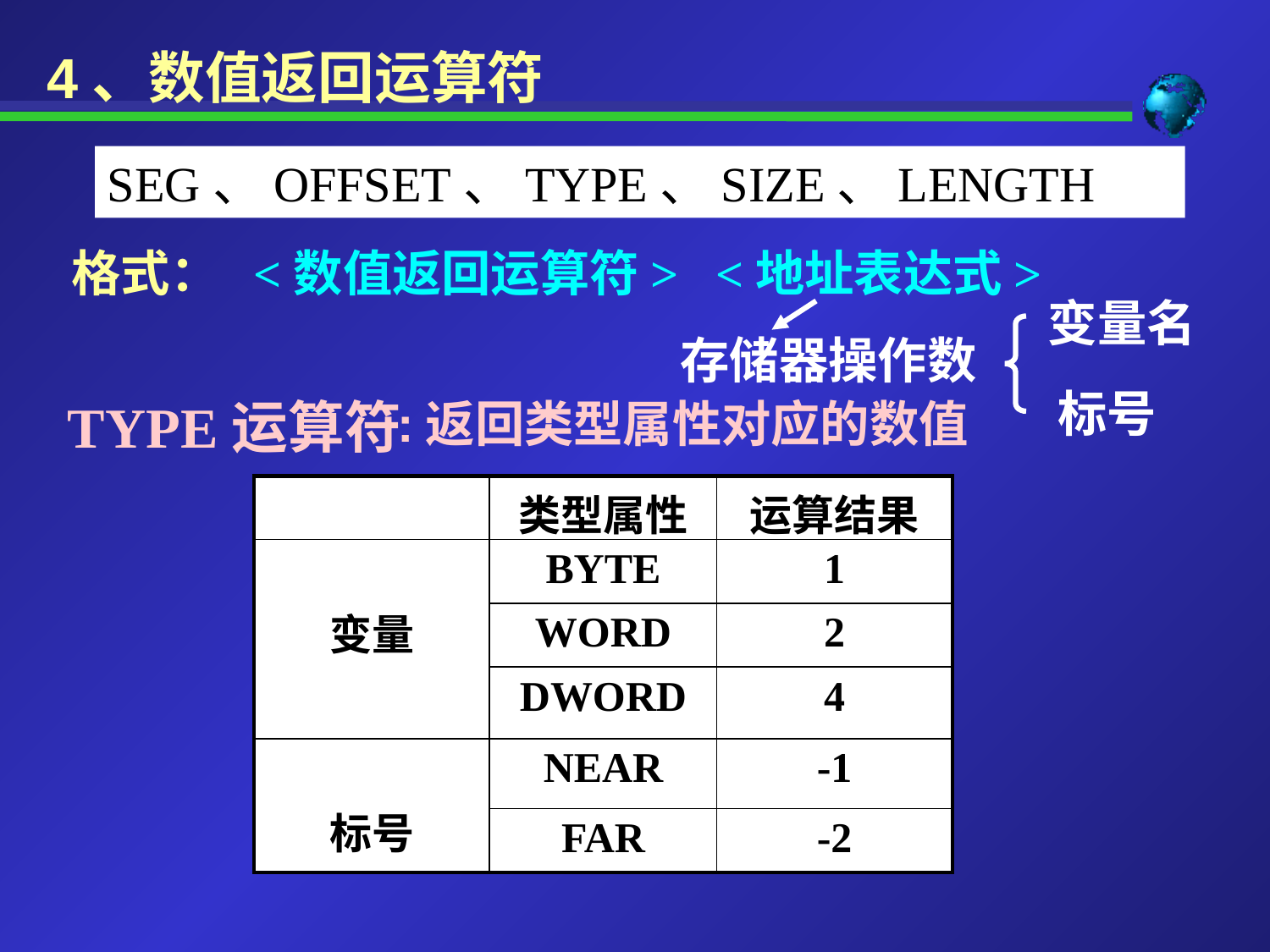

4、数值返回运算符
SEG、OFFSET、TYPE、SIZE、LENGTH
格式：  <数值返回运算符>   <地址表达式>
变量名

存储器操作数
标号
TYPE运算符
:返回类型属性对应的数值
|  | 类型属性 | 运算结果 |
| --- | --- | --- |
| 变量 | BYTE | 1 |
|  | WORD | 2 |
|  | DWORD | 4 |
| 标号 | NEAR | -1 |
|  | FAR | -2 |
31